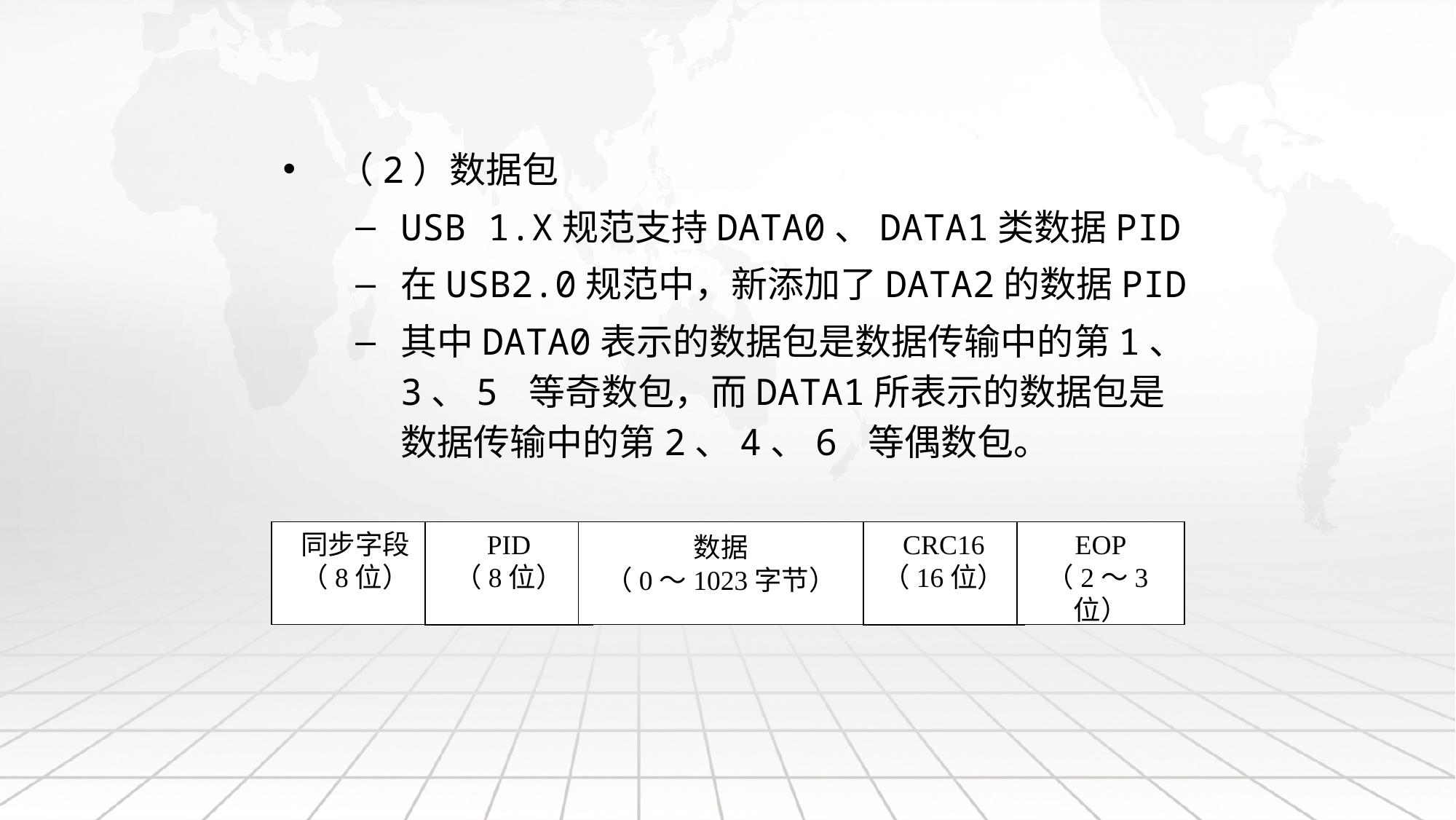

（2）数据包
USB 1.X规范支持DATA0、DATA1类数据PID
在USB2.0规范中，新添加了DATA2的数据PID
其中DATA0表示的数据包是数据传输中的第1、3、5 等奇数包，而DATA1所表示的数据包是数据传输中的第2、4、6 等偶数包。

同步字段
（8位）
PID
（8位）
数据
（0～1023字节）
CRC16
（16位）
EOP
（2～3位）